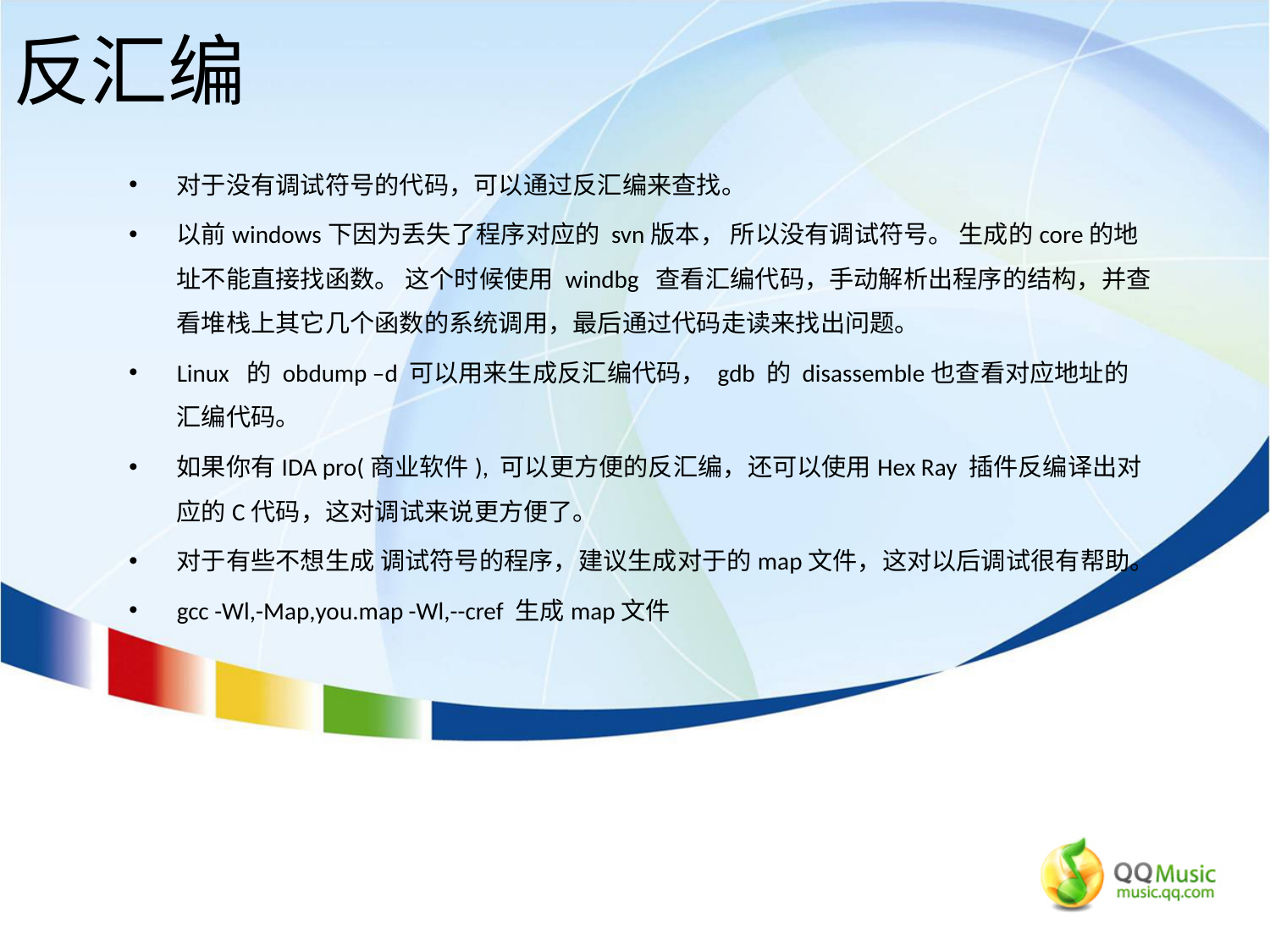

反汇编
对于没有调试符号的代码，可以通过反汇编来查找。
以前windows下因为丢失了程序对应的 svn版本， 所以没有调试符号。 生成的core的地址不能直接找函数。 这个时候使用 windbg  查看汇编代码，手动解析出程序的结构，并查看堆栈上其它几个函数的系统调用，最后通过代码走读来找出问题。
Linux  的 obdump –d 可以用来生成反汇编代码， gdb 的 disassemble也查看对应地址的汇编代码。
如果你有IDA pro(商业软件), 可以更方便的反汇编，还可以使用Hex Ray 插件反编译出对应的C代码，这对调试来说更方便了。
对于有些不想生成 调试符号的程序，建议生成对于的map文件，这对以后调试很有帮助。
gcc -Wl,-Map,you.map -Wl,--cref 生成map文件